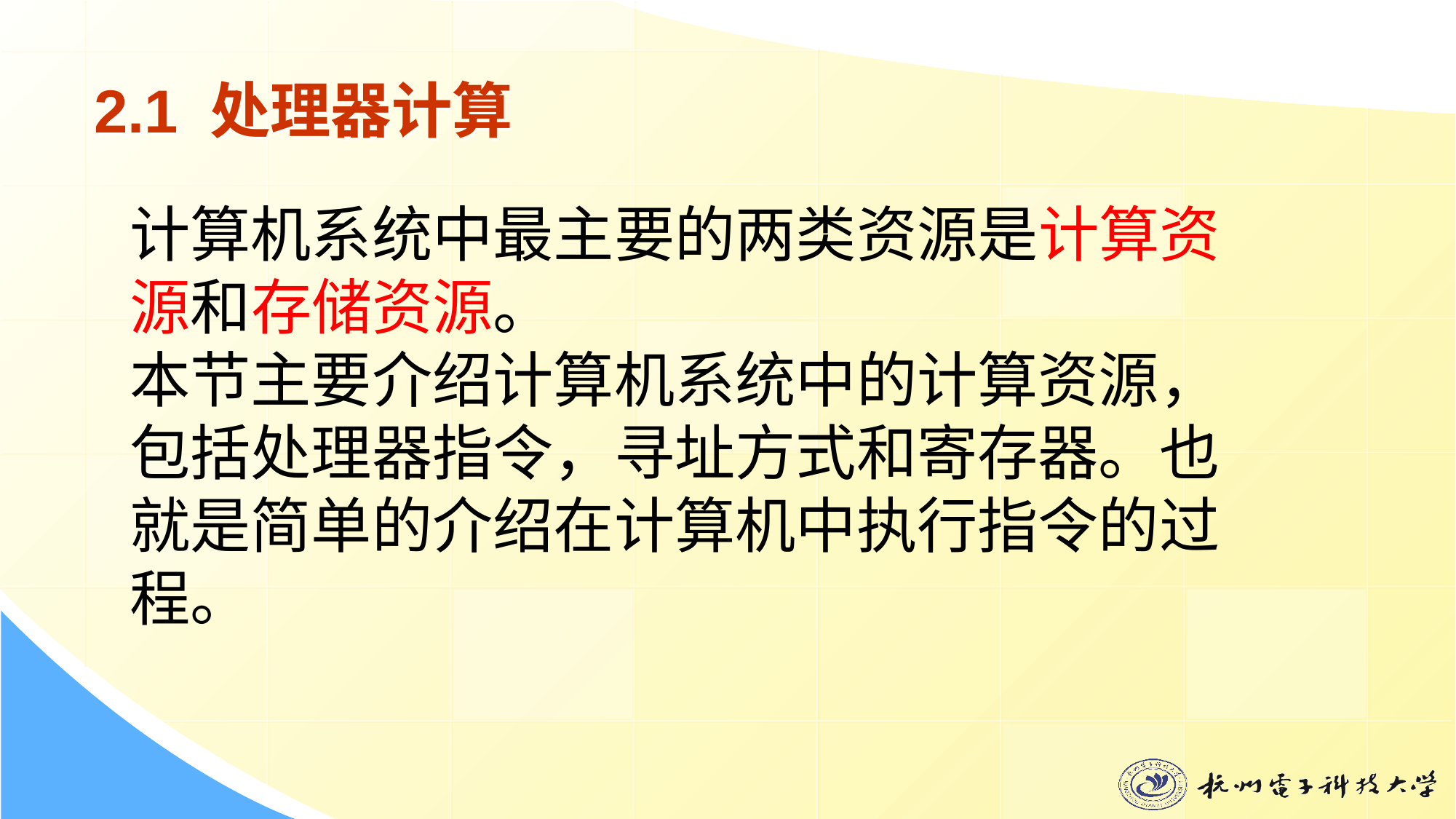

2.1 处理器计算
计算机系统中最主要的两类资源是计算资源和存储资源。
本节主要介绍计算机系统中的计算资源，包括处理器指令，寻址方式和寄存器。也就是简单的介绍在计算机中执行指令的过程。